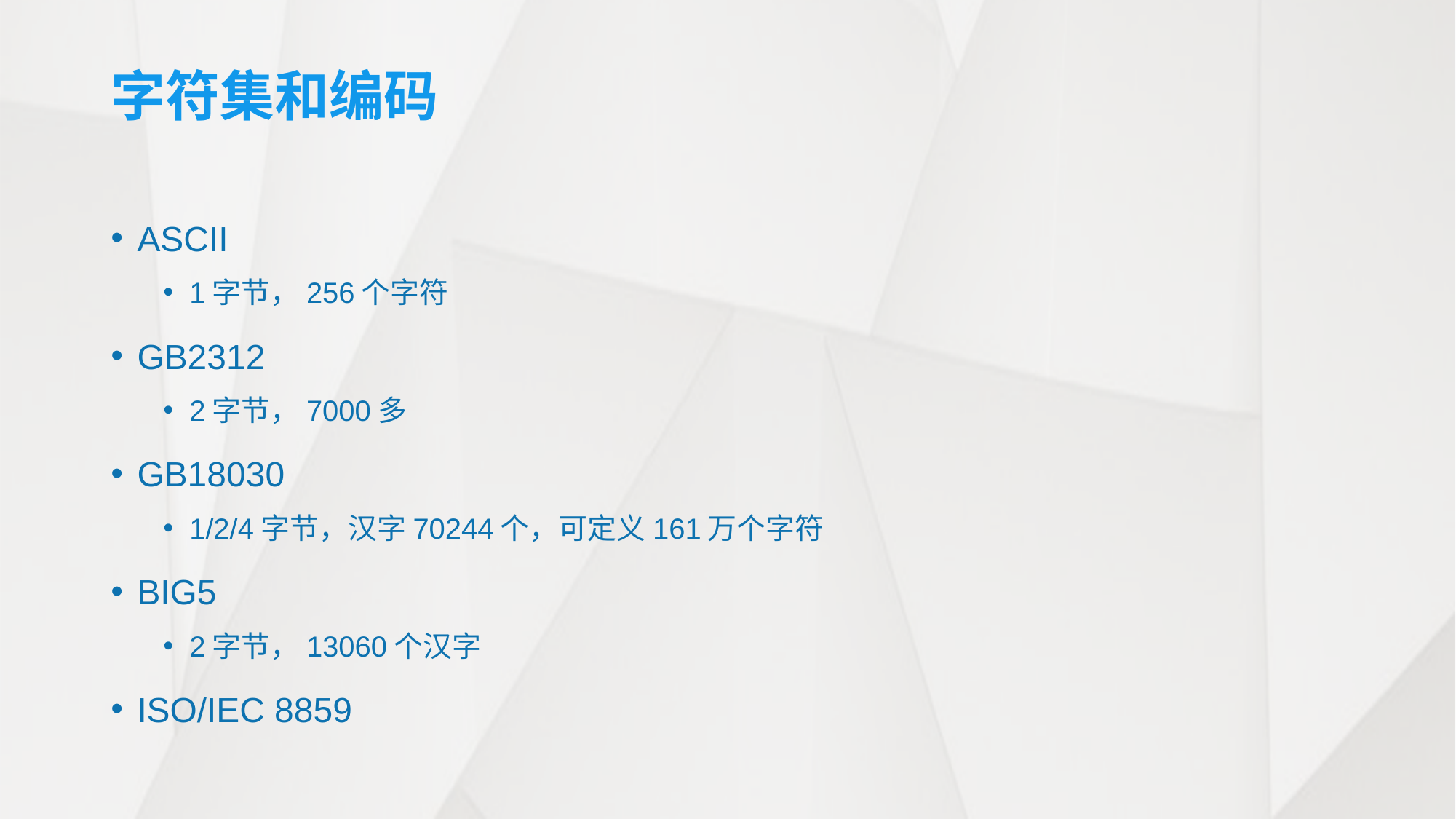

# 字符集和编码
ASCII
1字节，256个字符
GB2312
2字节，7000多
GB18030
1/2/4字节，汉字70244个，可定义161万个字符
BIG5
2字节，13060个汉字
ISO/IEC 8859